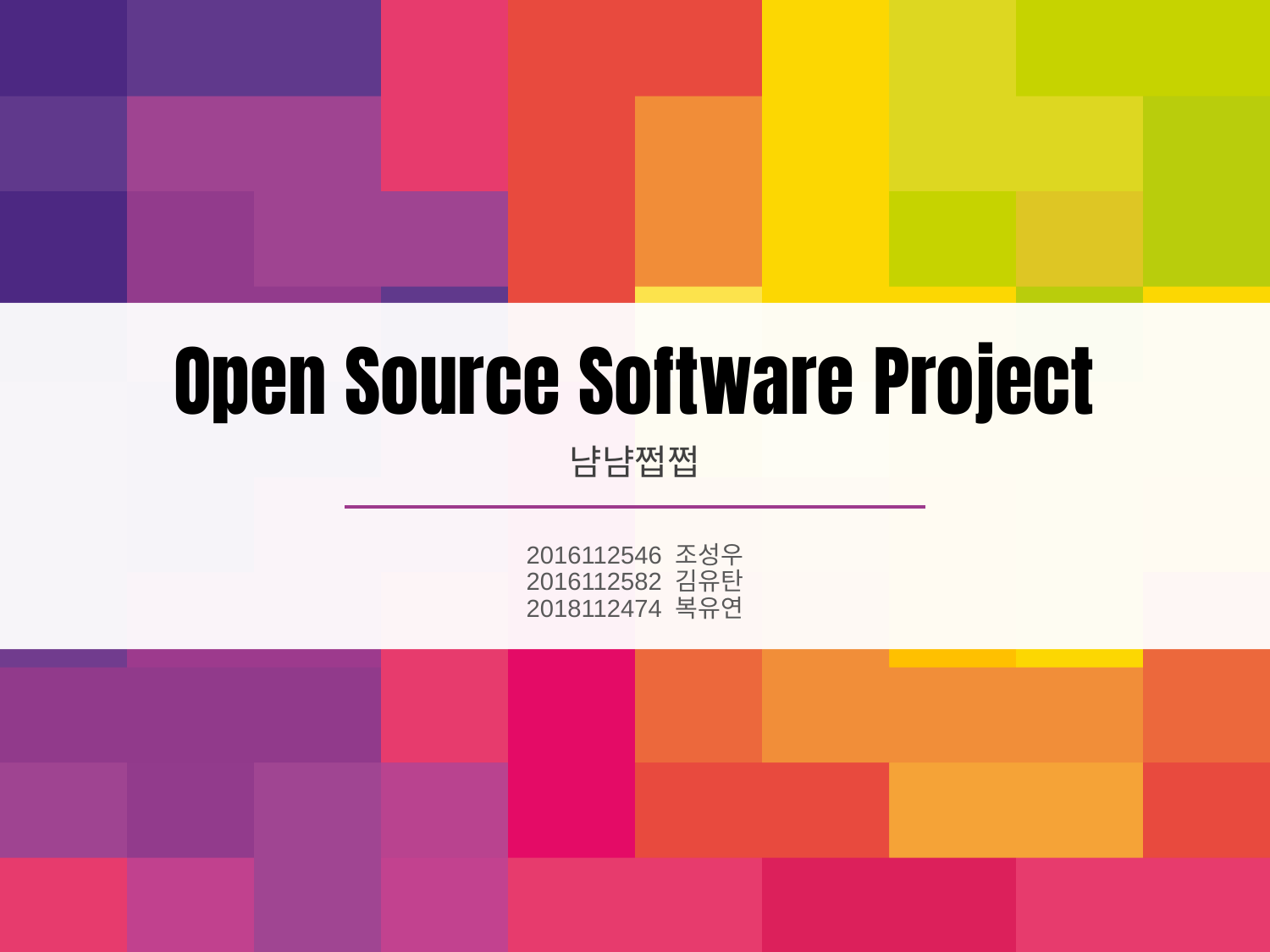

Open Source Software Project
냠냠쩝쩝
2016112546 조성우
2016112582 김유탄
2018112474 복유연